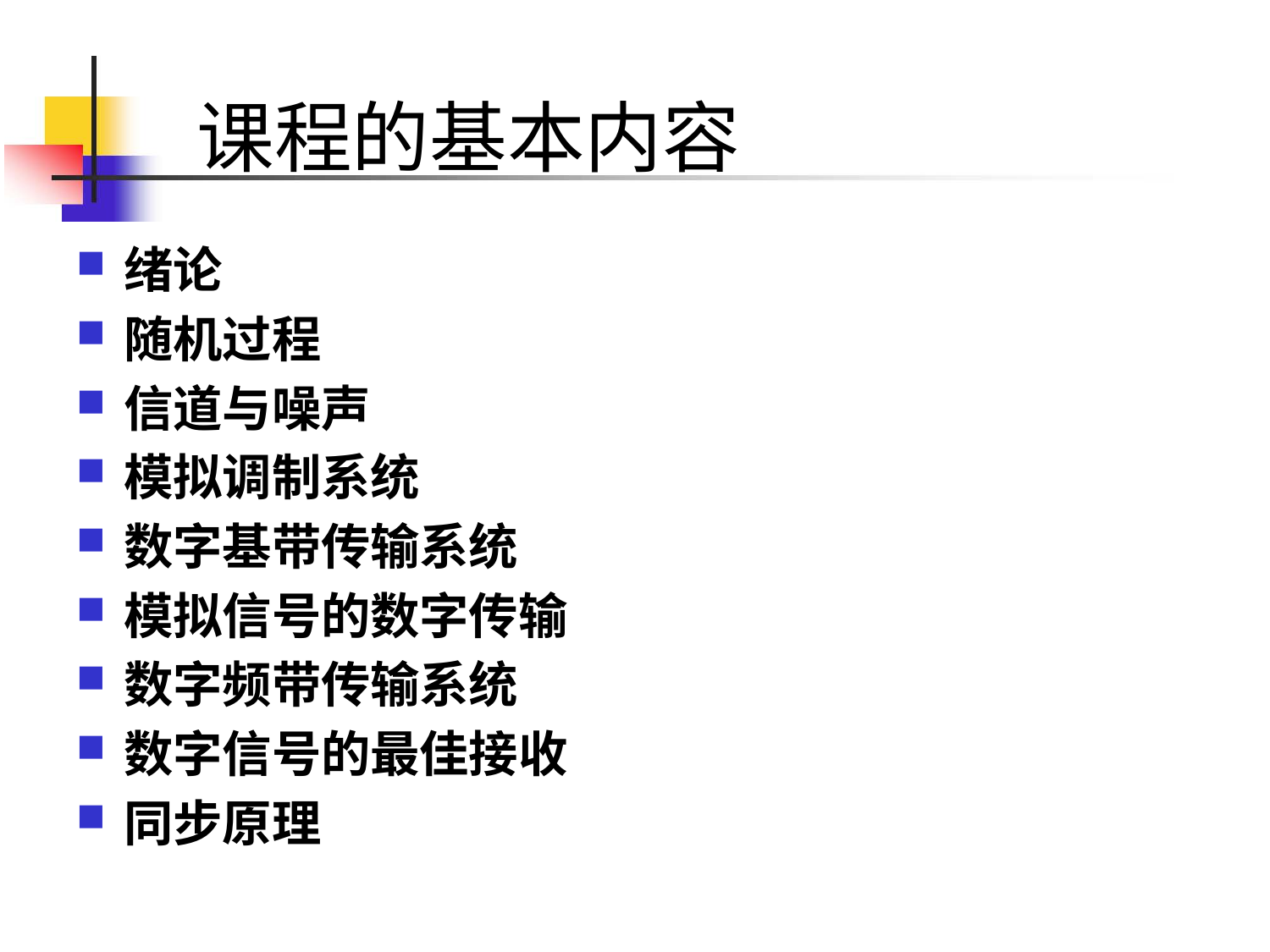

# 课程的基本内容
绪论
随机过程
信道与噪声
模拟调制系统
数字基带传输系统
模拟信号的数字传输
数字频带传输系统
数字信号的最佳接收
同步原理